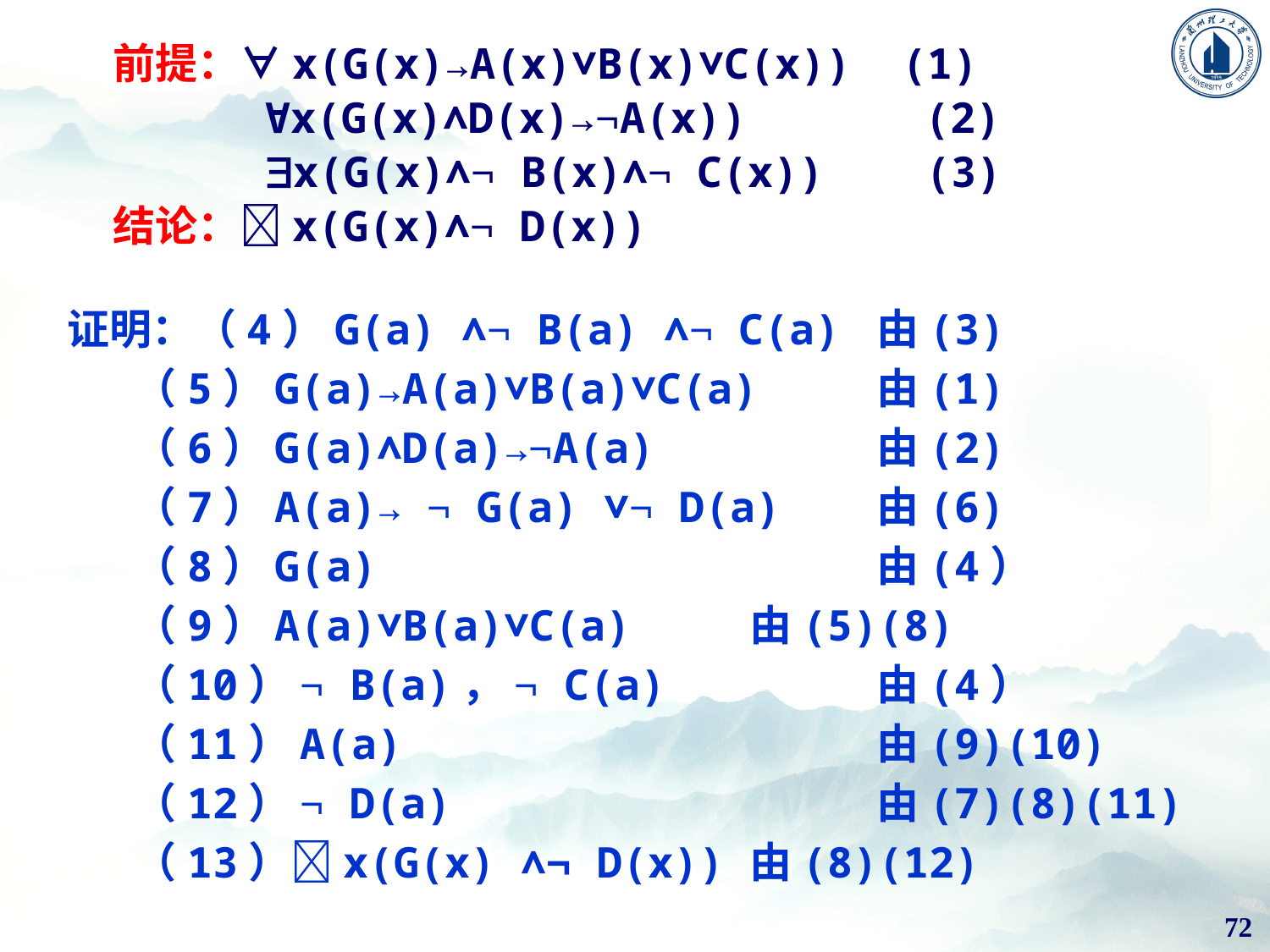

前提：∀x(G(x)→A(x)∨B(x)∨C(x))  (1)
      ∀x(G(x)∧D(x)→¬A(x))       (2)
      ∃x(G(x)∧¬ B(x)∧¬ C(x))    (3)
结论：∃x(G(x)∧¬ D(x))
证明：（4）G(a) ∧¬ B(a) ∧¬ C(a)	由(3)
      （5）G(a)→A(a)∨B(a)∨C(a)	由(1)
      （6）G(a)∧D(a)→¬A(a)		由(2)
      （7）A(a)→ ¬ G(a) ∨¬ D(a)	由(6)
      （8）G(a)                	由(4）
      （9）A(a)∨B(a)∨C(a)   	由(5)(8)
      （10）¬ B(a)，¬ C(a)  		由(4）
      （11）A(a)           		由(9)(10)
      （12）¬ D(a)           		由(7)(8)(11)
      （13）∃x(G(x) ∧¬ D(x)) 	由(8)(12)

72